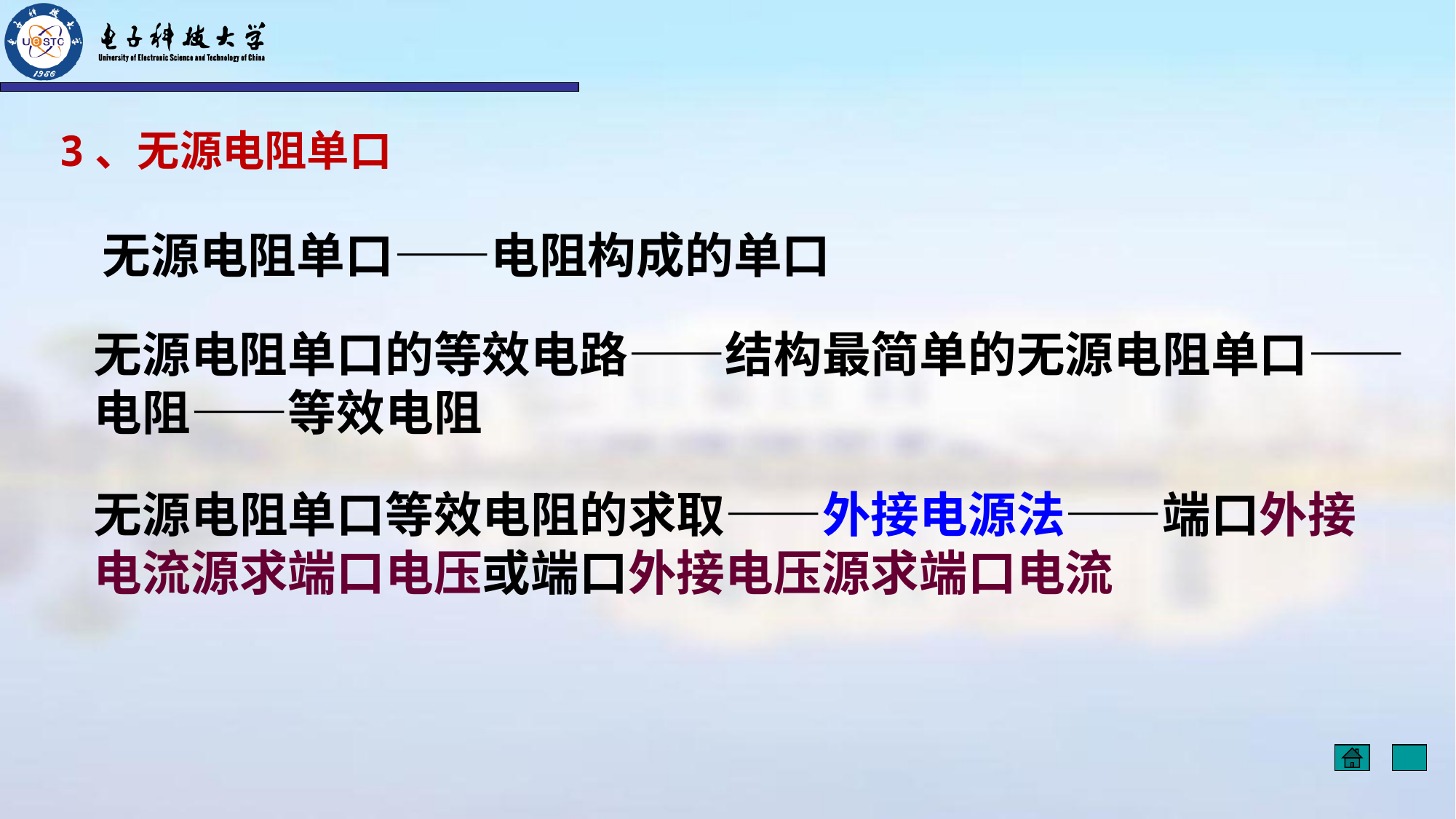

3、无源电阻单口
无源电阻单口——电阻构成的单口
无源电阻单口的等效电路——结构最简单的无源电阻单口——电阻——等效电阻
无源电阻单口等效电阻的求取——外接电源法——端口外接电流源求端口电压或端口外接电压源求端口电流